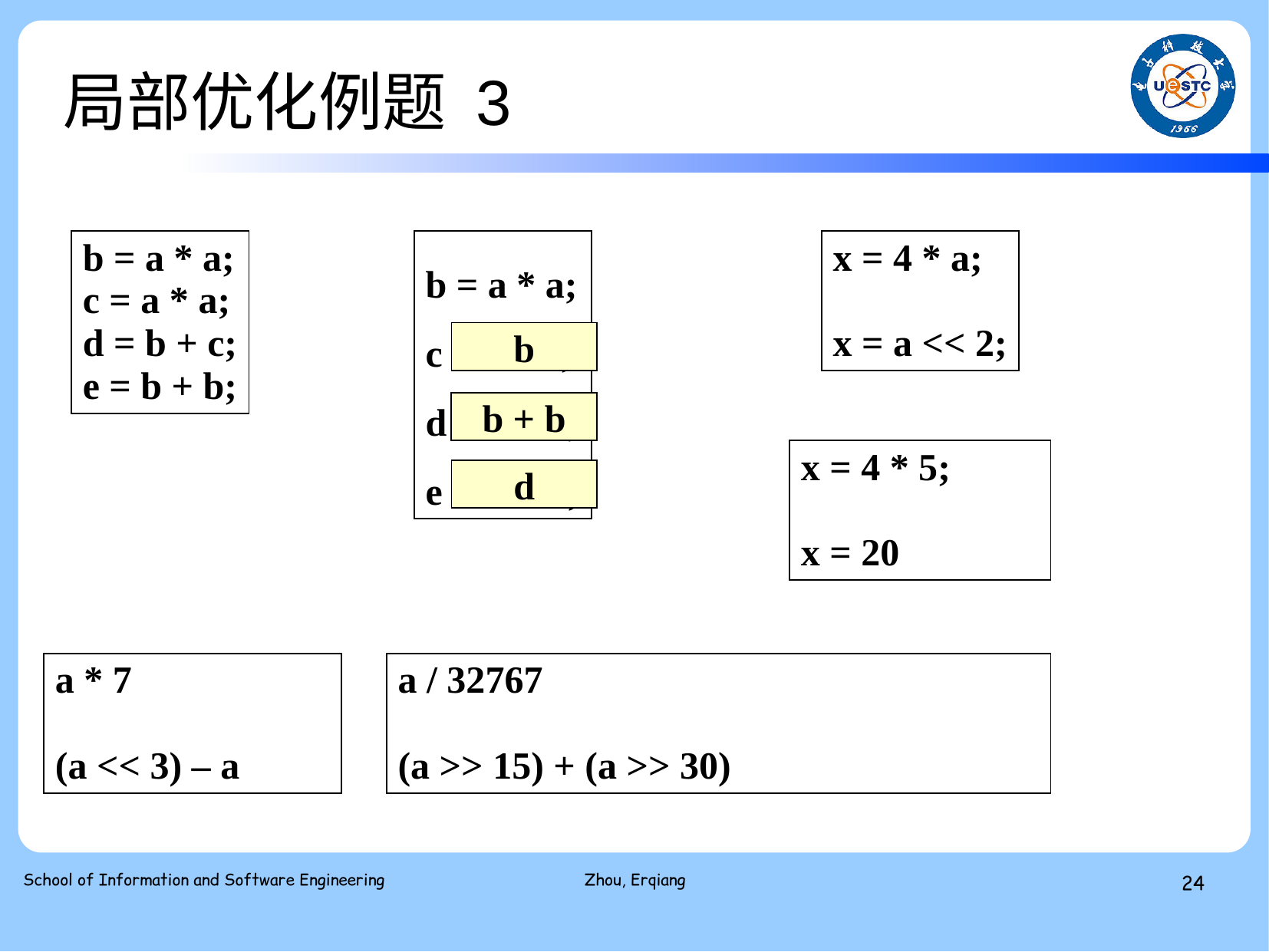

# 局部优化例题 3
b = a * a;
c = a * a;
d = b + c;
e = b + b;
b = a * a;
c = a * a;
d = b + c;
e = b + b;
x = 4 * a;

x = a << 2;
b
b + b
x = 4 * 5;

x = 20
d
a * 7

(a << 3) – a
a / 32767

(a >> 15) + (a >> 30)
 School of Information and Software Engineering
Zhou, Erqiang
24